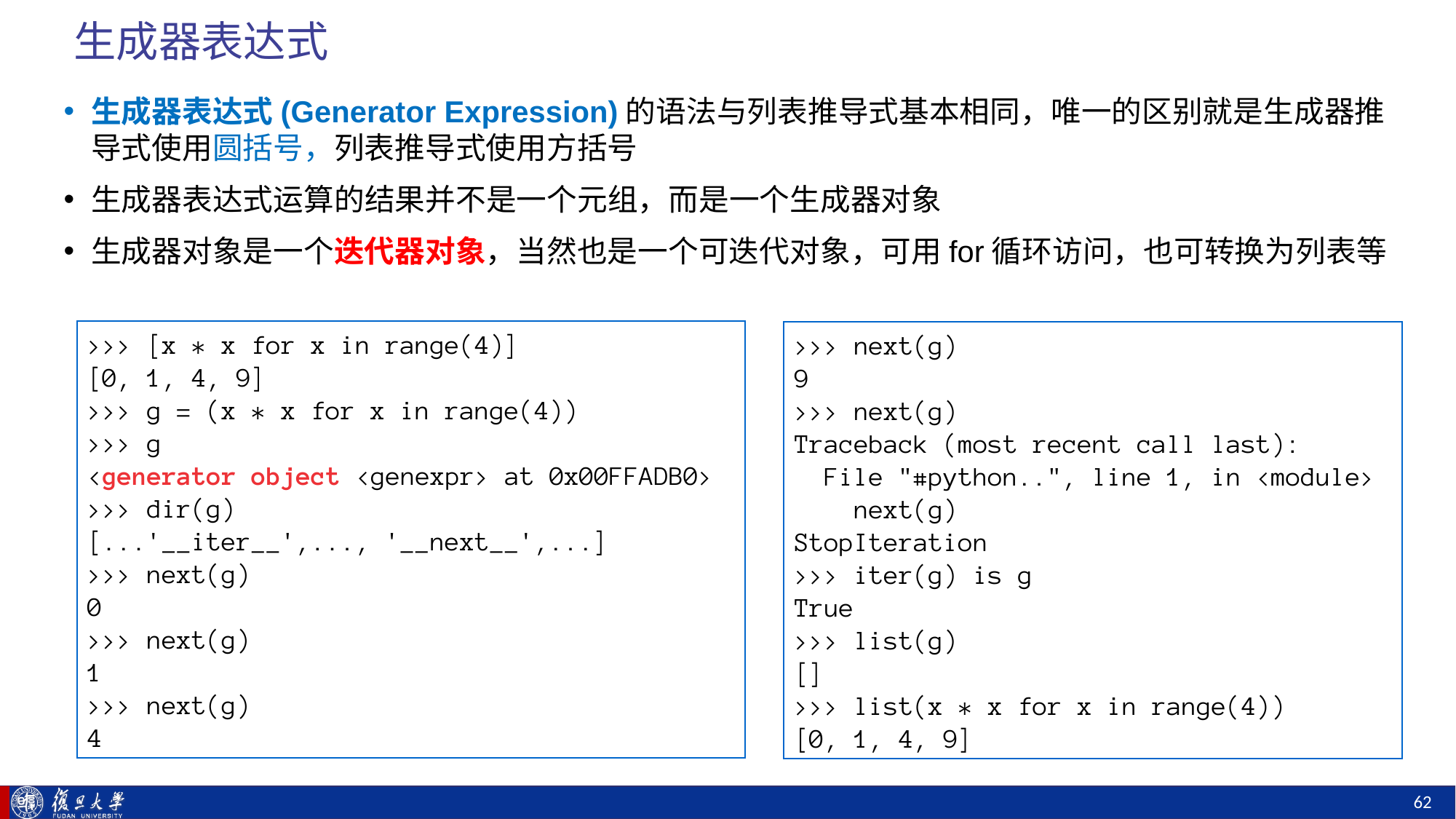

# 生成器表达式
生成器表达式(Generator Expression)的语法与列表推导式基本相同，唯一的区别就是生成器推导式使用圆括号，列表推导式使用方括号
生成器表达式运算的结果并不是一个元组，而是一个生成器对象
生成器对象是一个迭代器对象，当然也是一个可迭代对象，可用for循环访问，也可转换为列表等

>>> [x * x for x in range(4)]
[0, 1, 4, 9]
>>> g = (x * x for x in range(4))
>>> g
<generator object <genexpr> at 0x00FFADB0>
>>> dir(g)
[...'__iter__',..., '__next__',...]
>>> next(g)
0
>>> next(g)
1
>>> next(g)
4
>>> next(g)
9
>>> next(g)
Traceback (most recent call last):
  File "#python..", line 1, in <module>
    next(g)
StopIteration
>>> iter(g) is g
True
>>> list(g)
[]
>>> list(x * x for x in range(4))
[0, 1, 4, 9]